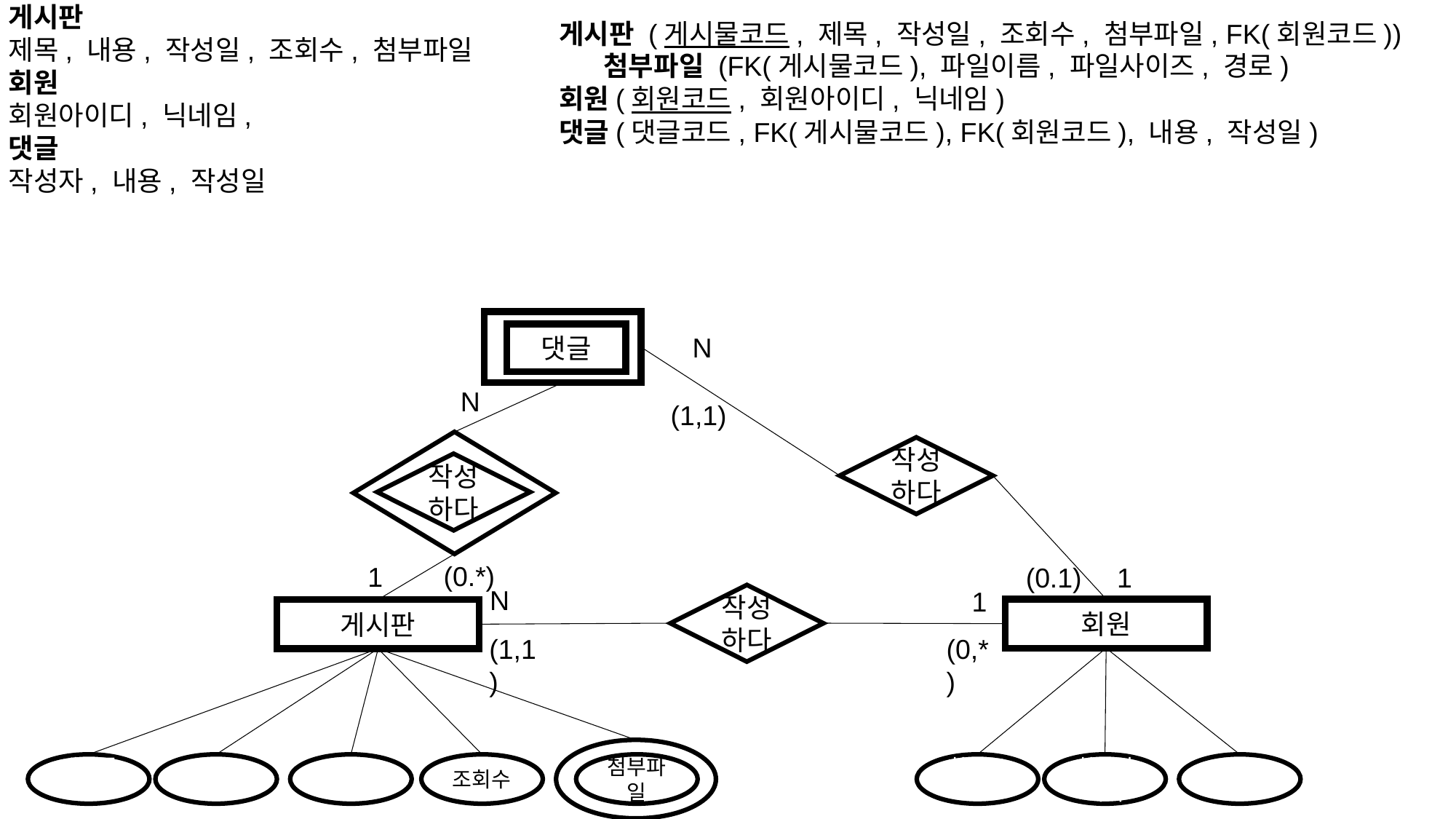

게시판
제목, 내용, 작성일, 조회수, 첨부파일
회원
회원아이디, 닉네임,
댓글
작성자, 내용, 작성일
게시판 (게시물코드, 제목, 작성일, 조회수, 첨부파일, FK(회원코드))
     첨부파일 (FK(게시물코드), 파일이름, 파일사이즈, 경로)
회원(회원코드, 회원아이디, 닉네임)
댓글(댓글코드, FK(게시물코드), FK(회원코드), 내용, 작성일)

댓글
N
N
(1,1)

작성하다
작성하다
(0.*)
1
(0.1)
1
N
1
작성하다
회원
게시판
(1,1)
(0,*)

첨부파일
게시물코드
제목
작성일
조회수
회원코드
회원아이디
닉네임